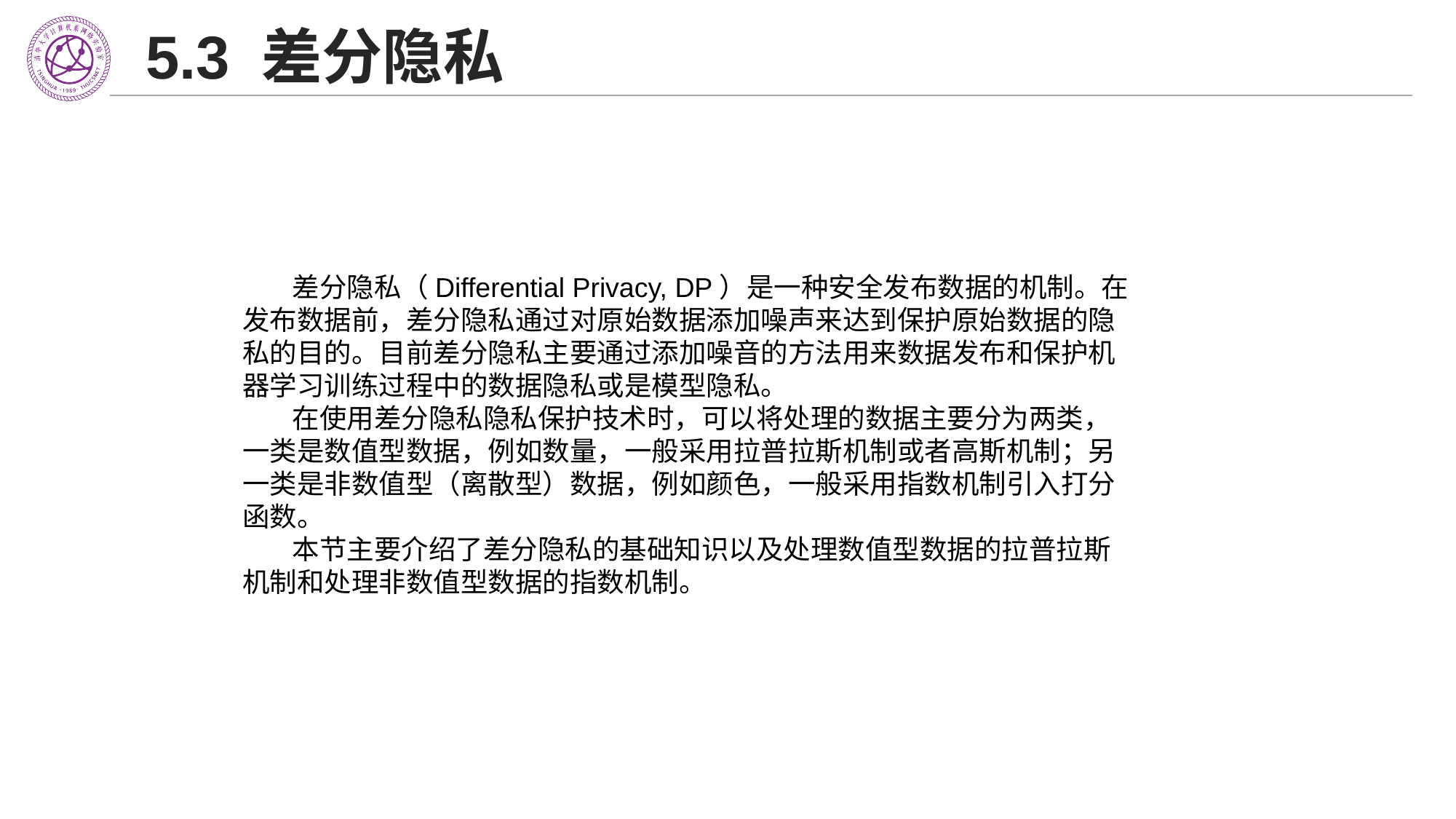

# 5.3 差分隐私
       差分隐私（Differential Privacy, DP）是一种安全发布数据的机制。在发布数据前，差分隐私通过对原始数据添加噪声来达到保护原始数据的隐私的目的。目前差分隐私主要通过添加噪音的方法用来数据发布和保护机器学习训练过程中的数据隐私或是模型隐私。
       在使用差分隐私隐私保护技术时，可以将处理的数据主要分为两类，一类是数值型数据，例如数量，一般采用拉普拉斯机制或者高斯机制；另一类是非数值型（离散型）数据，例如颜色，一般采用指数机制引入打分函数。
       本节主要介绍了差分隐私的基础知识以及处理数值型数据的拉普拉斯机制和处理非数值型数据的指数机制。